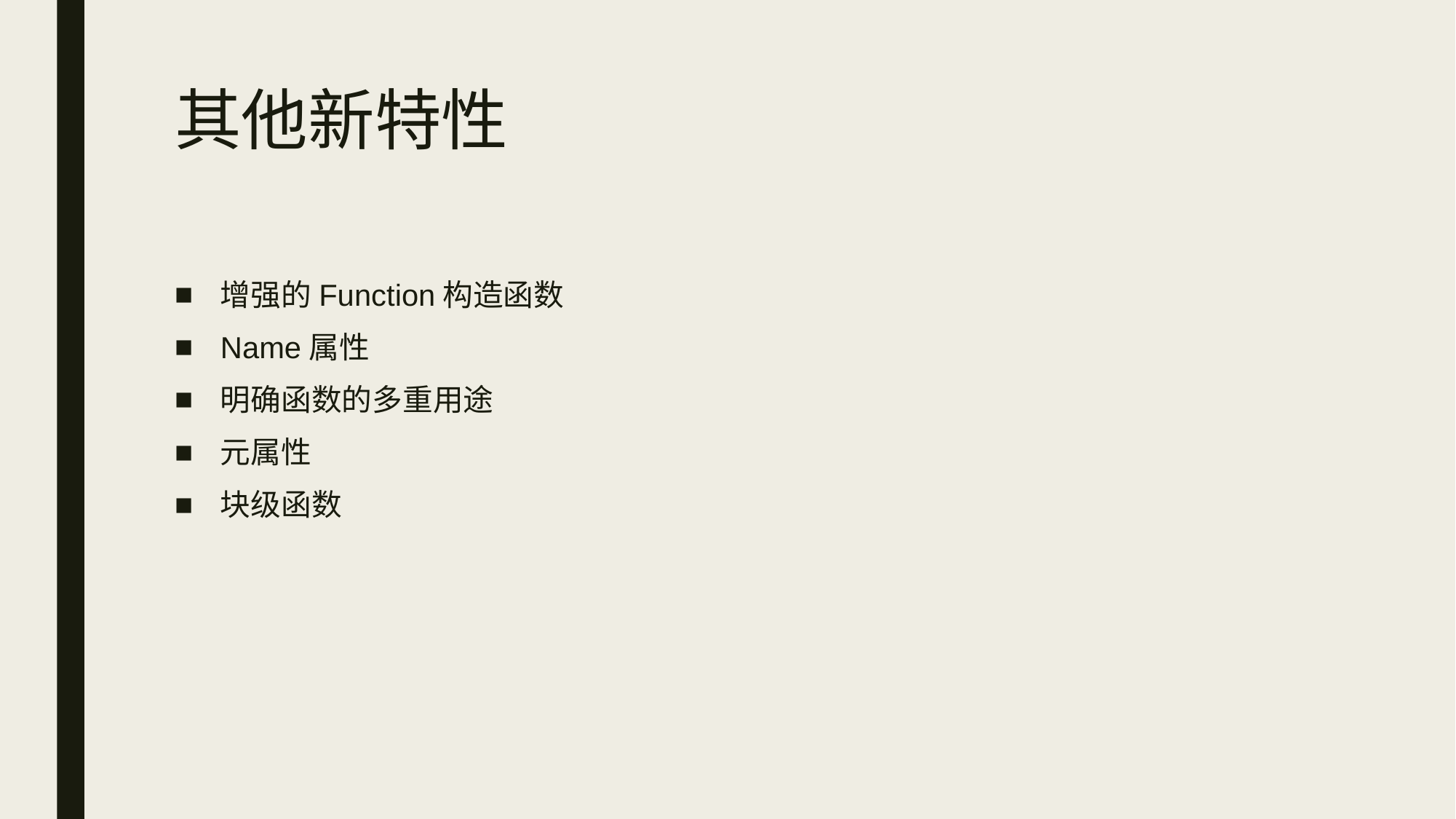

# 其他新特性
增强的Function构造函数
Name属性
明确函数的多重用途
元属性
块级函数